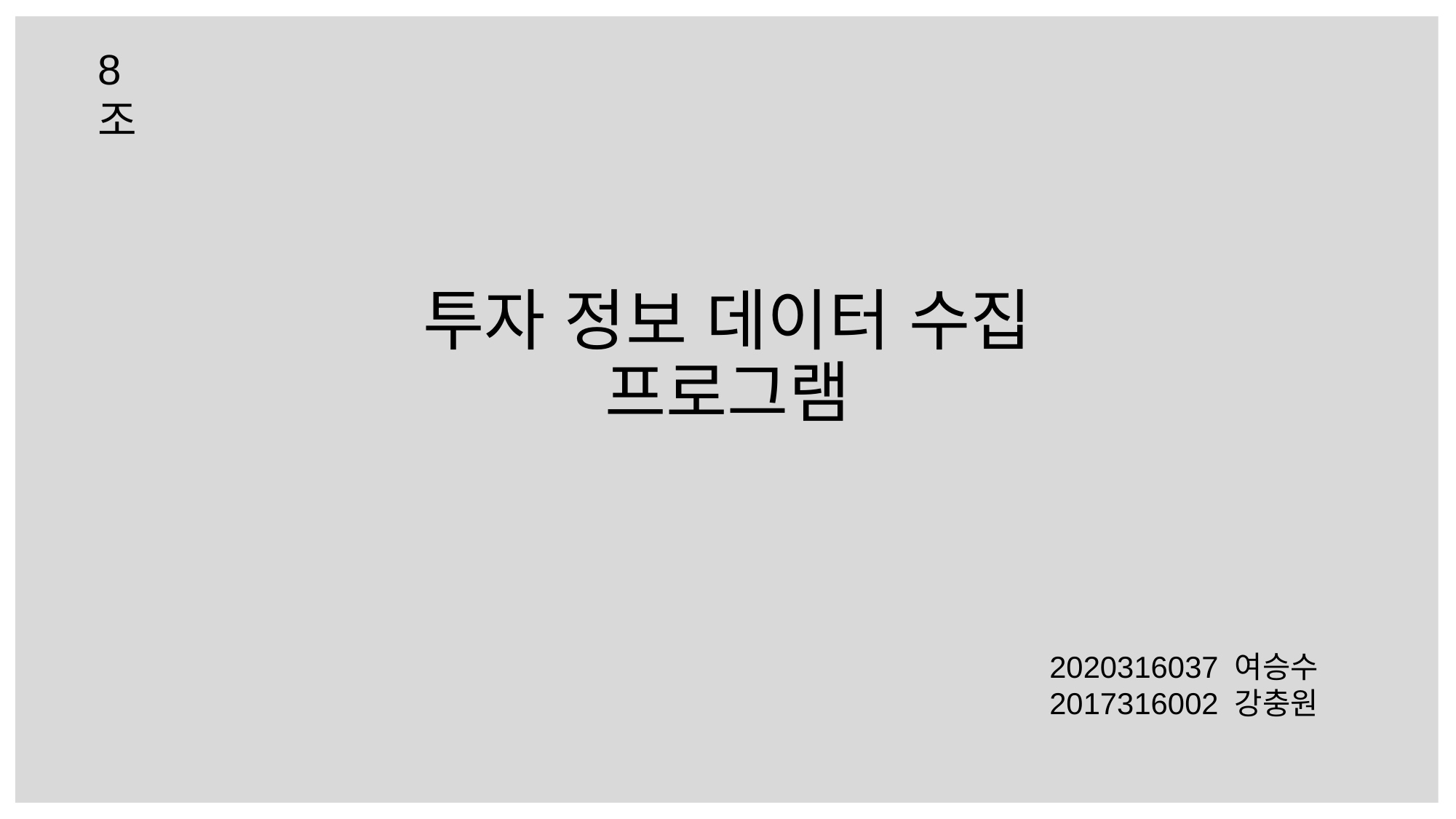

8조
# 투자 정보 데이터 수집 프로그램
2020316037 여승수
2017316002 강충원